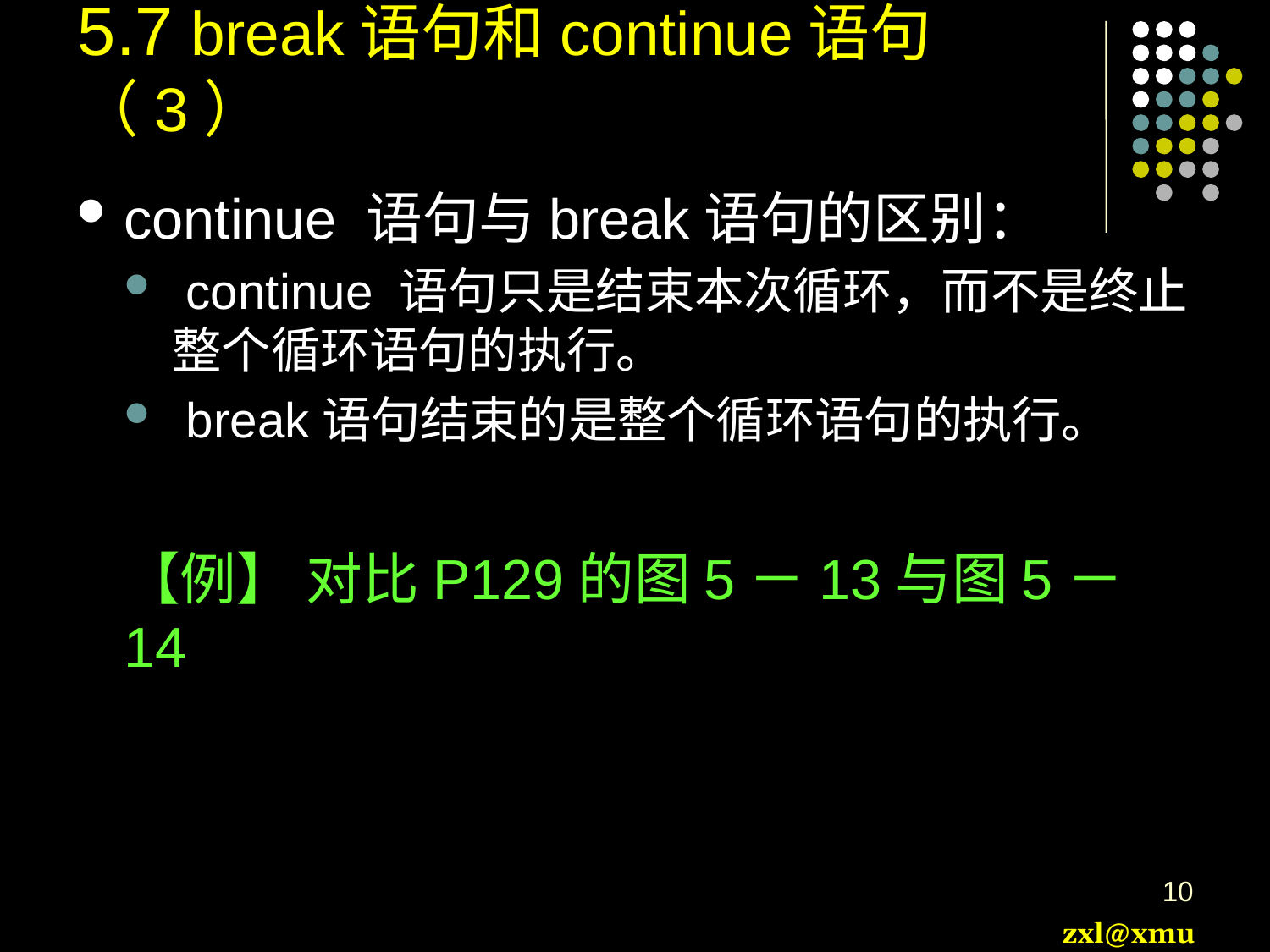

# 5.7 break语句和continue语句（3）
continue 语句与break语句的区别：
 continue 语句只是结束本次循环，而不是终止整个循环语句的执行。
 break语句结束的是整个循环语句的执行。

	【例】 对比P129的图5－13与图5－14
10